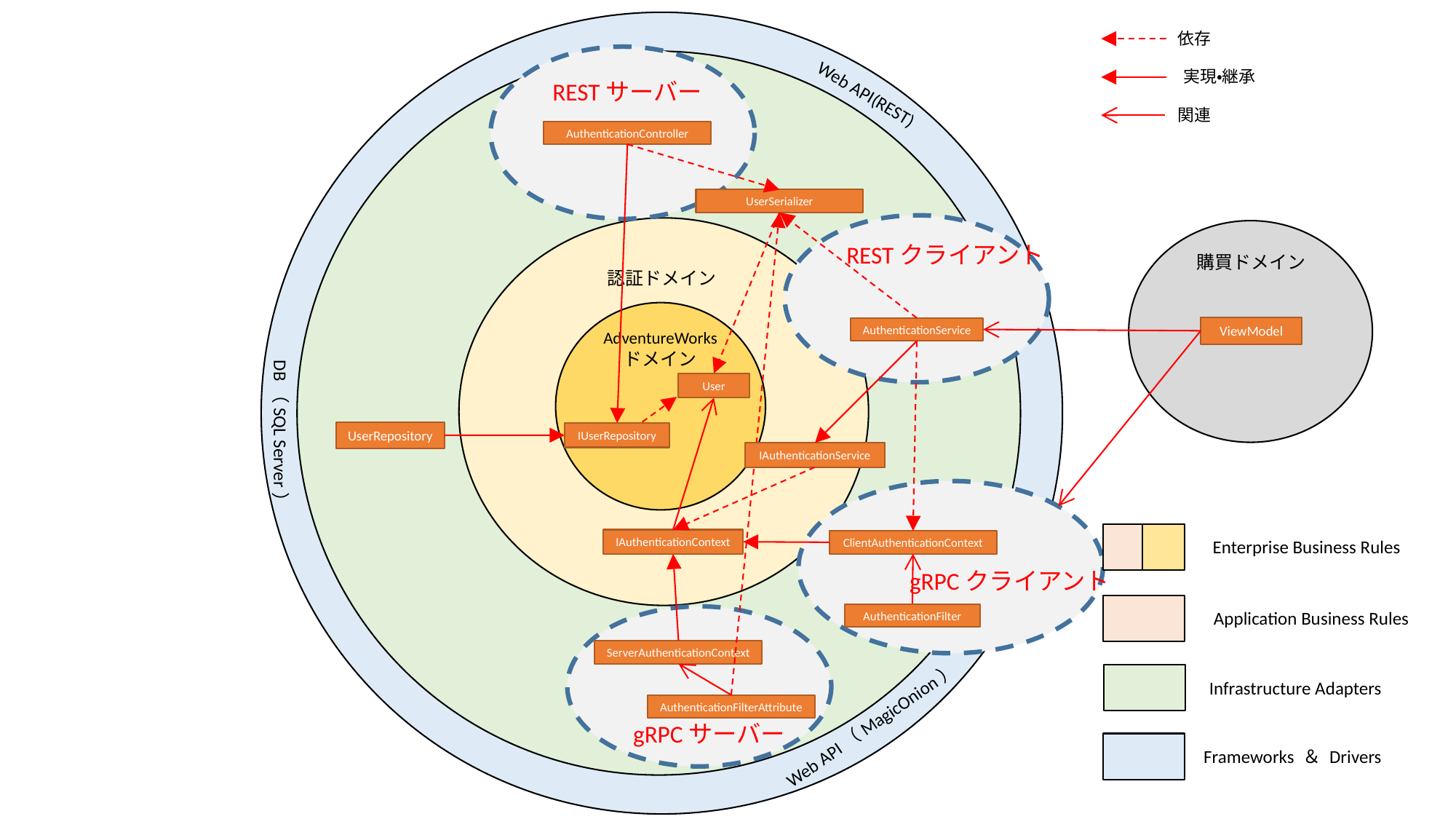

依存

実現・継承
RESTサーバー
Web API(REST)
関連
AuthenticationController
UserSerializer

RESTクライアント
購買ドメイン
認証ドメイン

ViewModel
AuthenticationService
AdventureWorks
ドメイン
User
DB（SQL Server）
UserRepository
IUserRepository
IAuthenticationService

Enterprise Business Rules

IAuthenticationContext
ClientAuthenticationContext
gRPCクライアント

Application Business Rules
AuthenticationFilter

ServerAuthenticationContext

Infrastructure Adapters
AuthenticationFilterAttribute
Web API（MagicOnion）
gRPCサーバー

Frameworks ＆ Drivers